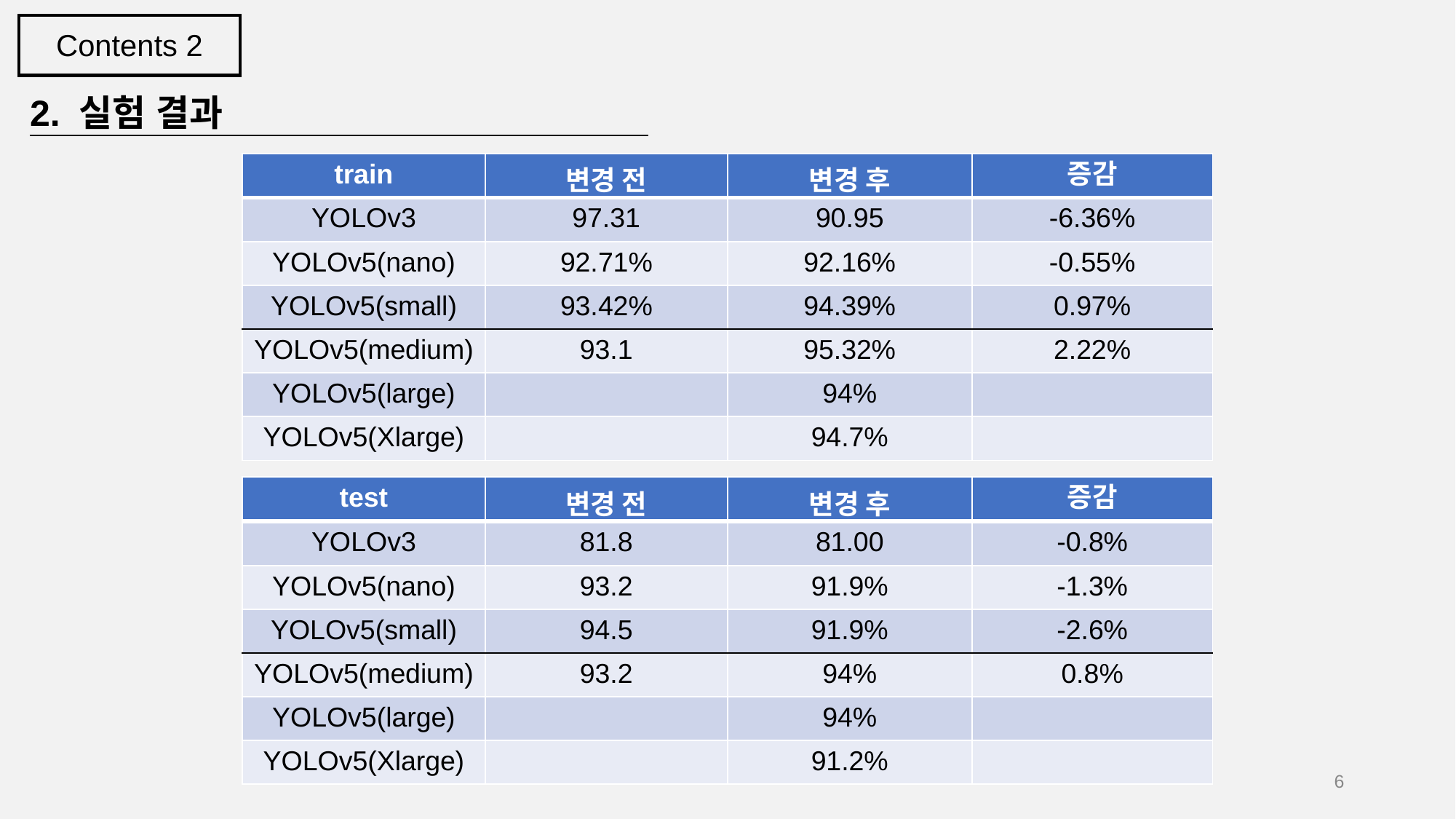

Contents 2
2. 실험 결과
| train | 변경 전 | 변경 후 | 증감 |
| --- | --- | --- | --- |
| YOLOv3 | 97.31 | 90.95 | -6.36% |
| YOLOv5(nano) | 92.71% | 92.16% | -0.55% |
| YOLOv5(small) | 93.42% | 94.39% | 0.97% |
| YOLOv5(medium) | 93.1 | 95.32% | 2.22% |
| YOLOv5(large) |  | 94% |  |
| YOLOv5(Xlarge) |  | 94.7% |  |
| test | 변경 전 | 변경 후 | 증감 |
| --- | --- | --- | --- |
| YOLOv3 | 81.8 | 81.00 | -0.8% |
| YOLOv5(nano) | 93.2 | 91.9% | -1.3% |
| YOLOv5(small) | 94.5 | 91.9% | -2.6% |
| YOLOv5(medium) | 93.2 | 94% | 0.8% |
| YOLOv5(large) |  | 94% |  |
| YOLOv5(Xlarge) |  | 91.2% |  |
6